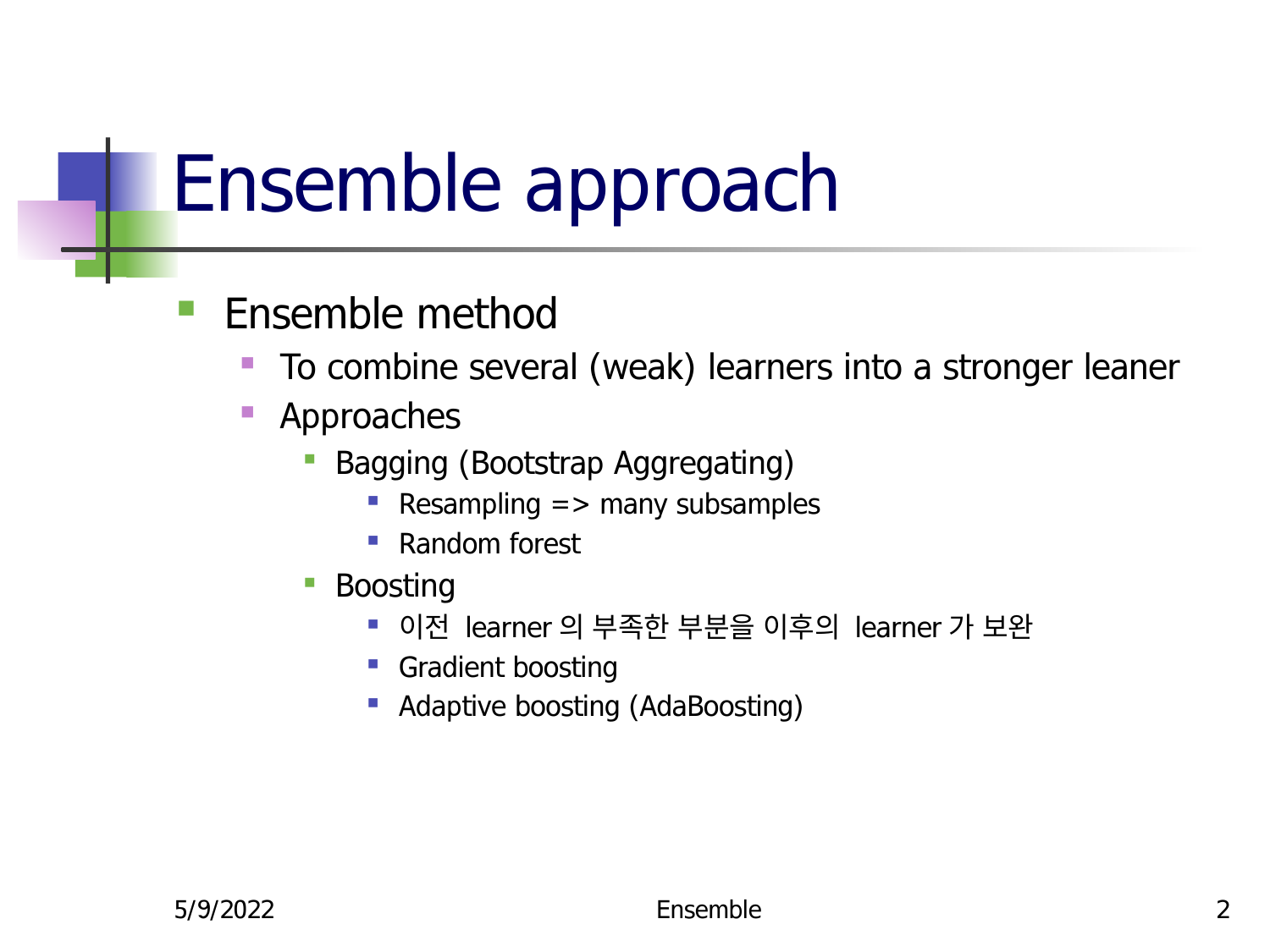

# Ensemble approach
Ensemble method
To combine several (weak) learners into a stronger leaner
Approaches
Bagging (Bootstrap Aggregating)
Resampling => many subsamples
Random forest
Boosting
이전 learner의 부족한 부분을 이후의 learner가 보완
Gradient boosting
Adaptive boosting (AdaBoosting)
5/9/2022
Ensemble
2